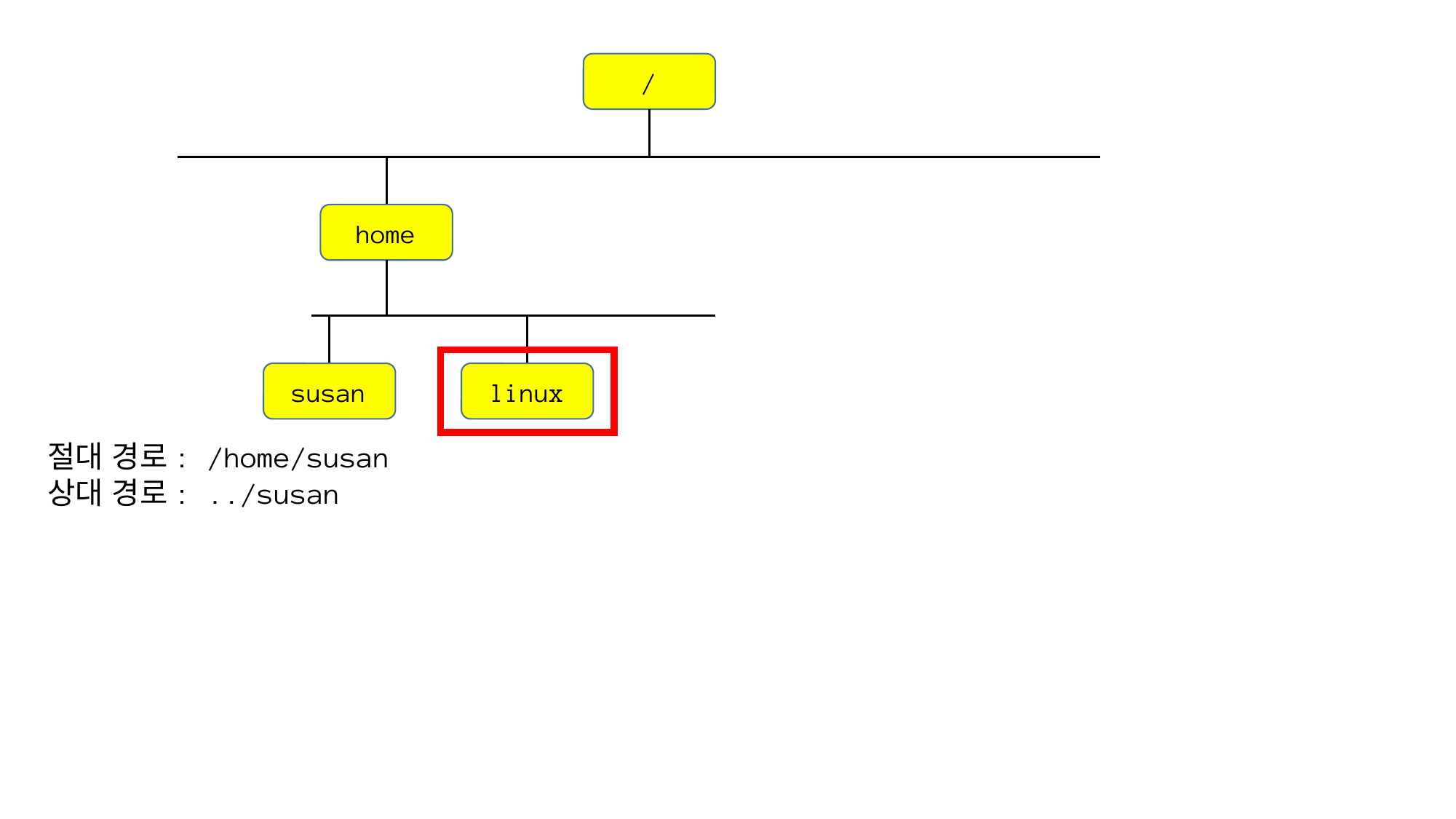

/
home

susan
linux
절대 경로: /home/susan
상대 경로: ../susan